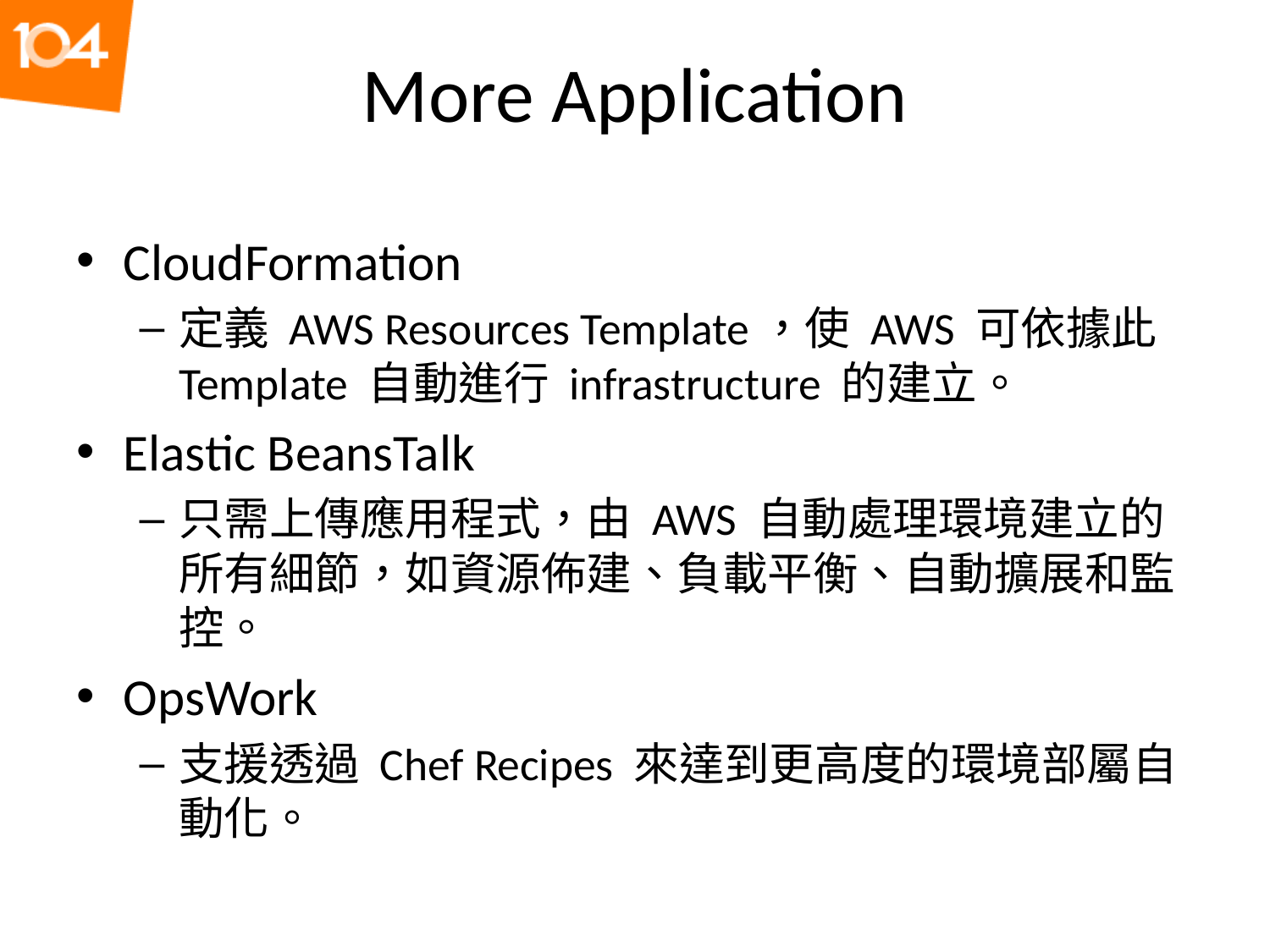

# More Application
CloudFormation
定義 AWS Resources Template，使 AWS 可依據此 Template 自動進行 infrastructure 的建立。
Elastic BeansTalk
只需上傳應用程式，由 AWS 自動處理環境建立的所有細節，如資源佈建、負載平衡、自動擴展和監控。
OpsWork
支援透過 Chef Recipes 來達到更高度的環境部屬自動化。